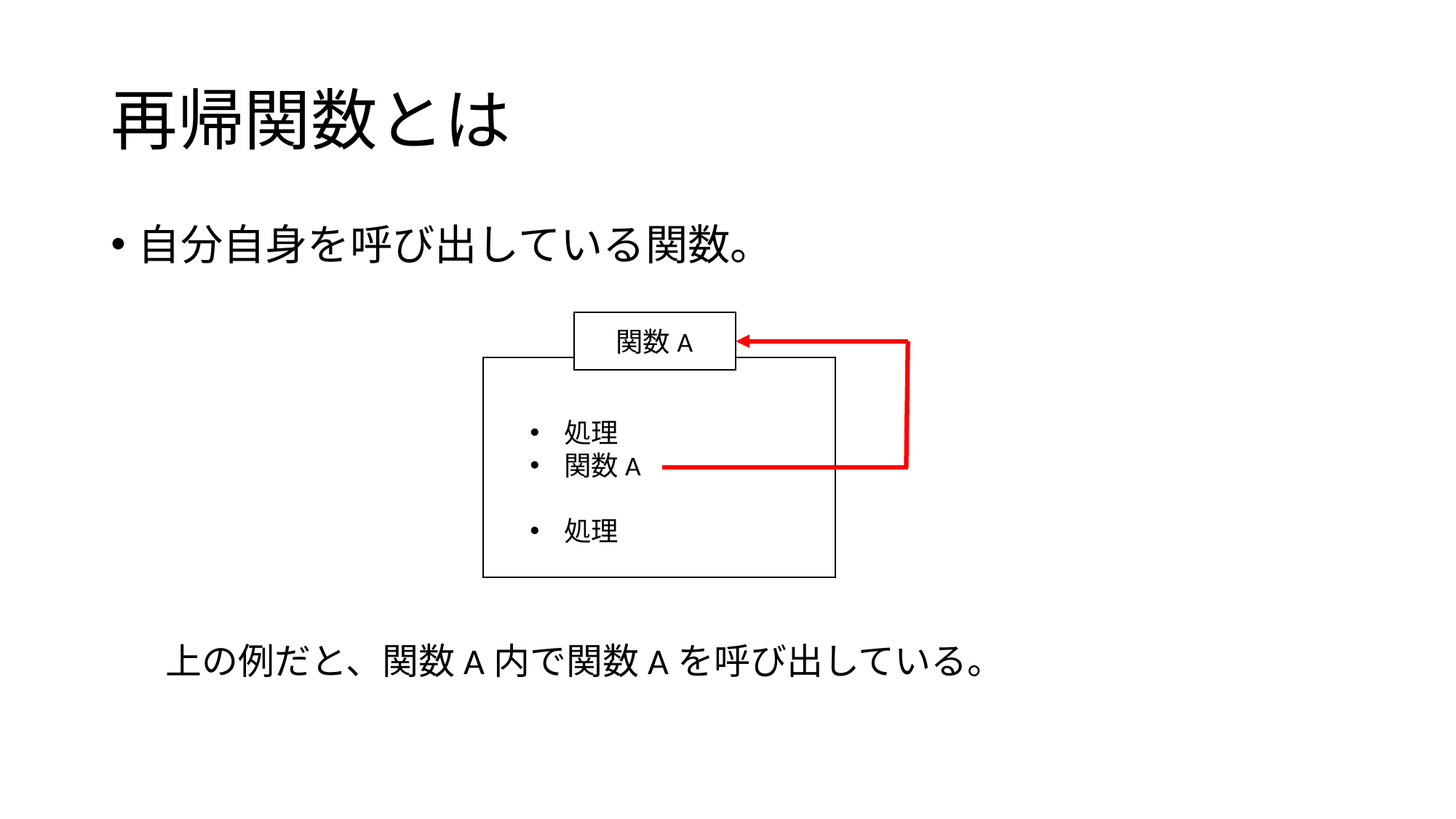

# 再帰関数とは
自分自身を呼び出している関数。

上の例だと、関数A内で関数Aを呼び出している。

関数A

処理
関数A

処理